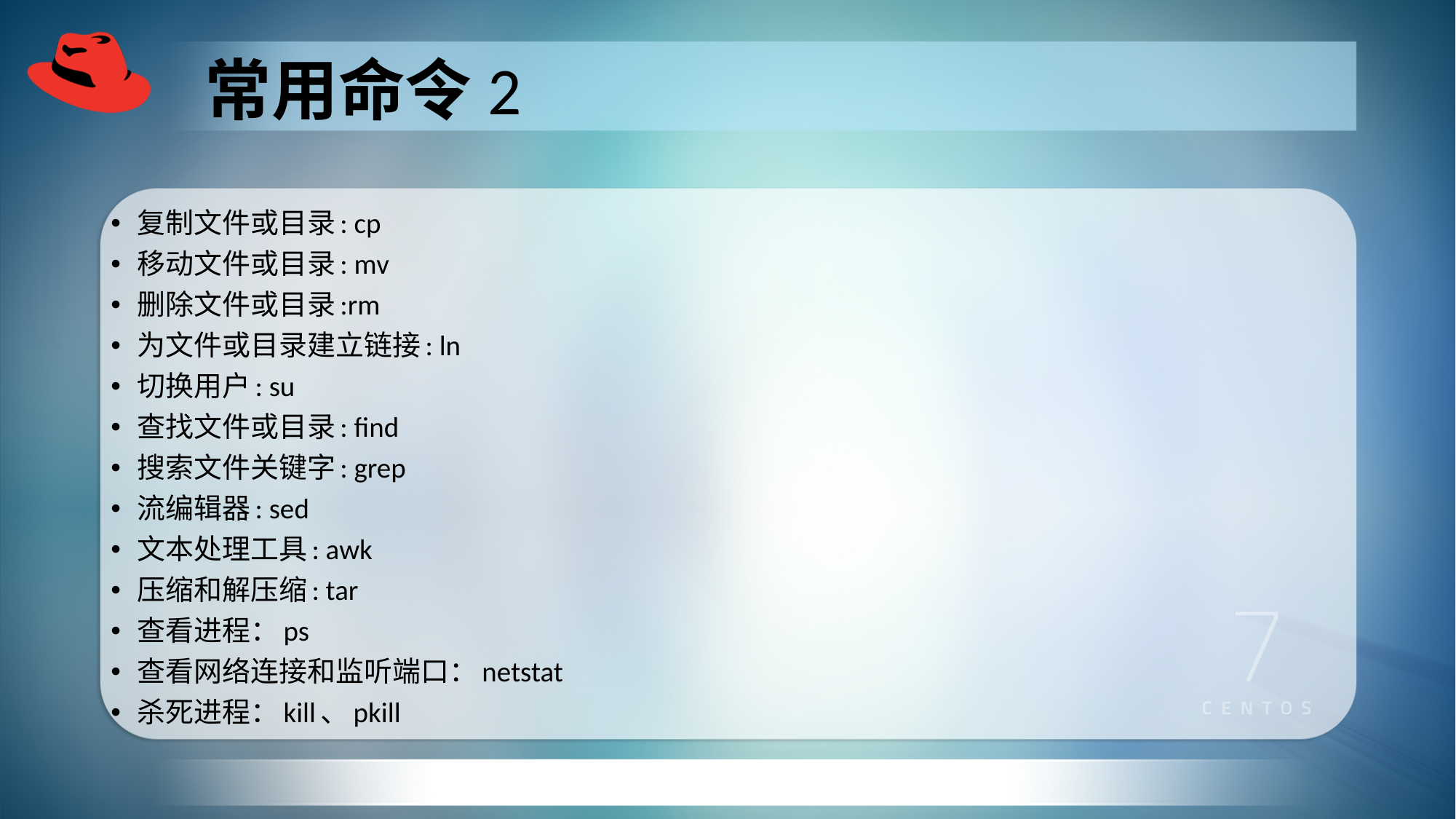

# 常用命令2
复制文件或目录: cp
移动文件或目录: mv
删除文件或目录:rm
为文件或目录建立链接: ln
切换用户: su
查找文件或目录: find
搜索文件关键字: grep
流编辑器: sed
文本处理工具: awk
压缩和解压缩: tar
查看进程：ps
查看网络连接和监听端口：netstat
杀死进程：kill、pkill